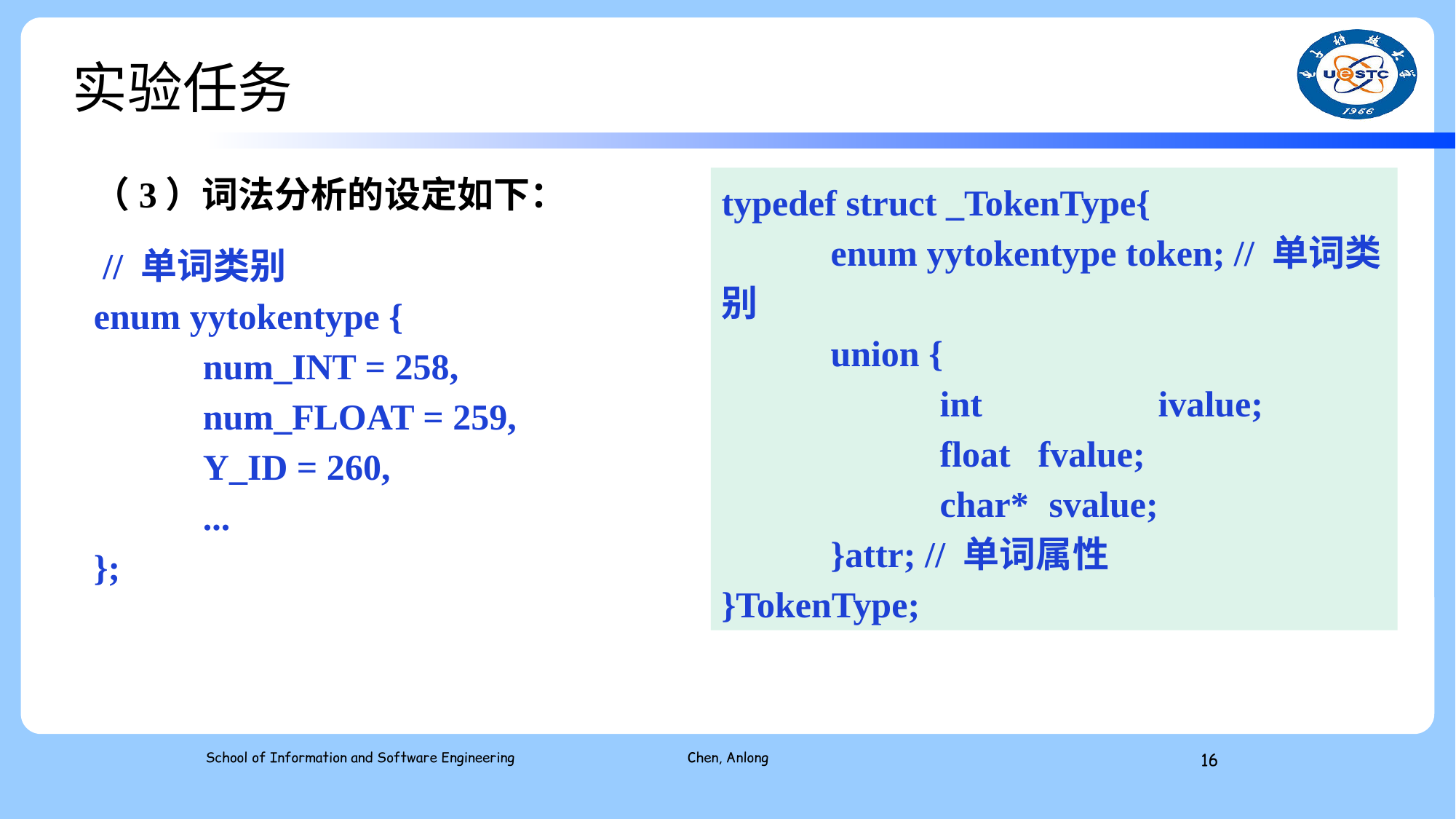

实验任务
（3）词法分析的设定如下：
 // 单词类别
enum yytokentype {
	num_INT = 258,
	num_FLOAT = 259,
	Y_ID = 260,
	...
};

typedef struct _TokenType{
	enum yytokentype token; // 单词类别
	union {
		int		ivalue;
		float   fvalue;
		char*	svalue;
	}attr; // 单词属性
}TokenType;
  School of Information and Software Engineering
Chen, Anlong
16